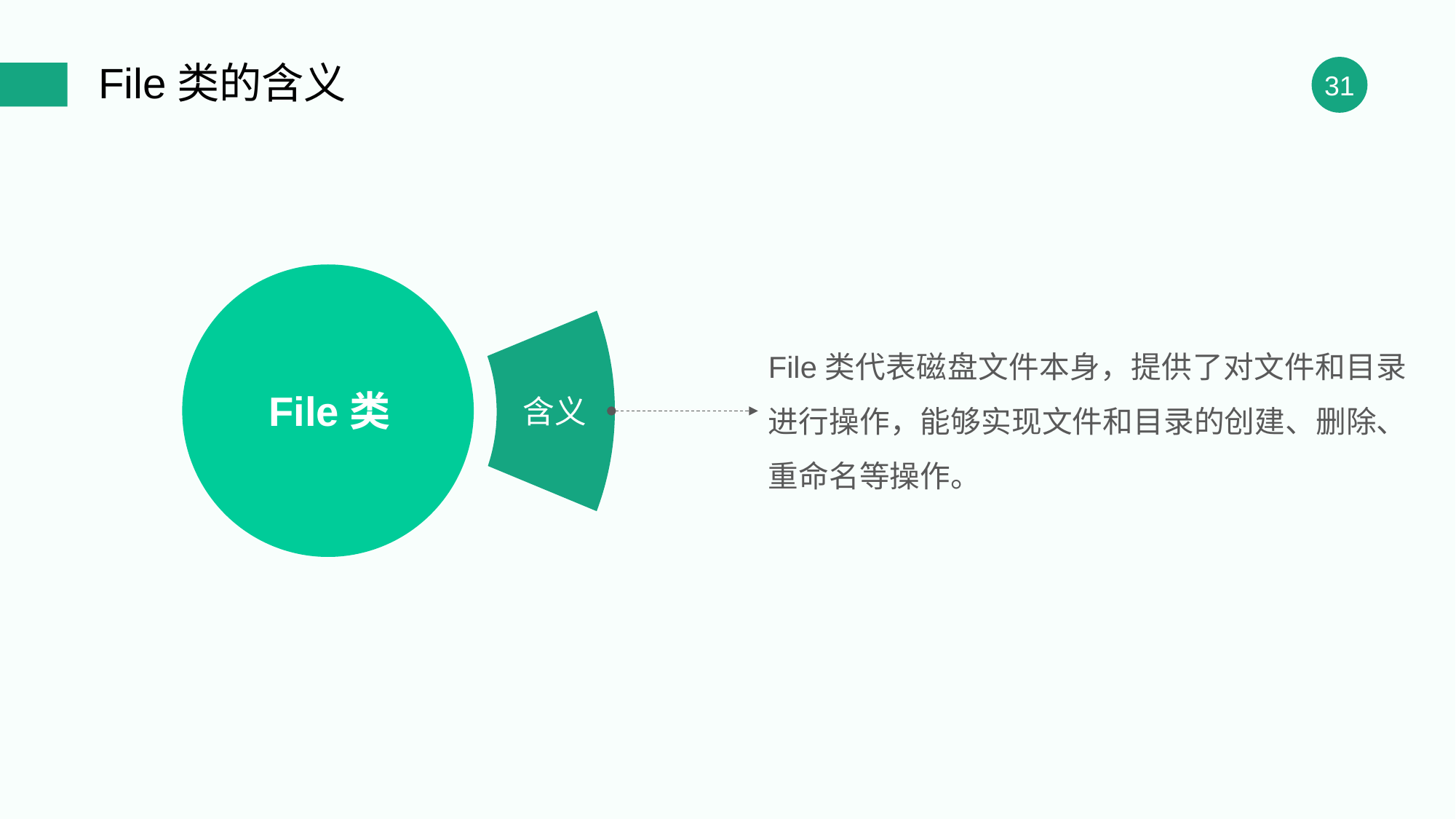

File类的含义

File类代表磁盘文件本身，提供了对文件和目录进行操作，能够实现文件和目录的创建、删除、重命名等操作。
File类
含义